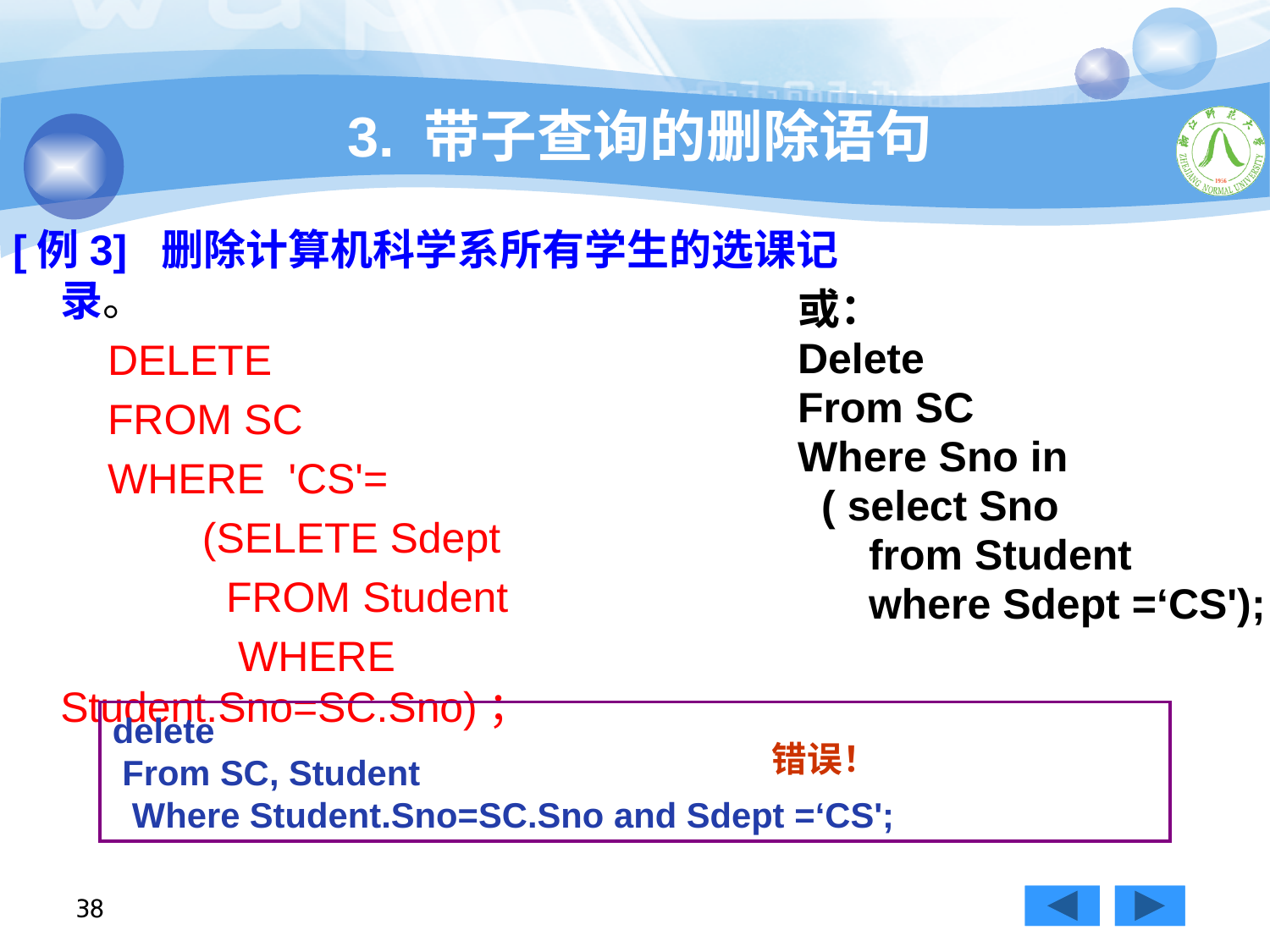

# 3. 带子查询的删除语句
[例3]  删除计算机科学系所有学生的选课记录。
        DELETE
        FROM SC
        WHERE  'CS'=
                (SELETE Sdept
                  FROM Student
                   WHERE Student.Sno=SC.Sno)；
或：
Delete
From SC
Where Sno in
  ( select Sno
      from Student
      where Sdept =‘CS');
delete
 From SC, Student
  Where Student.Sno=SC.Sno and Sdept =‘CS';
错误！
38